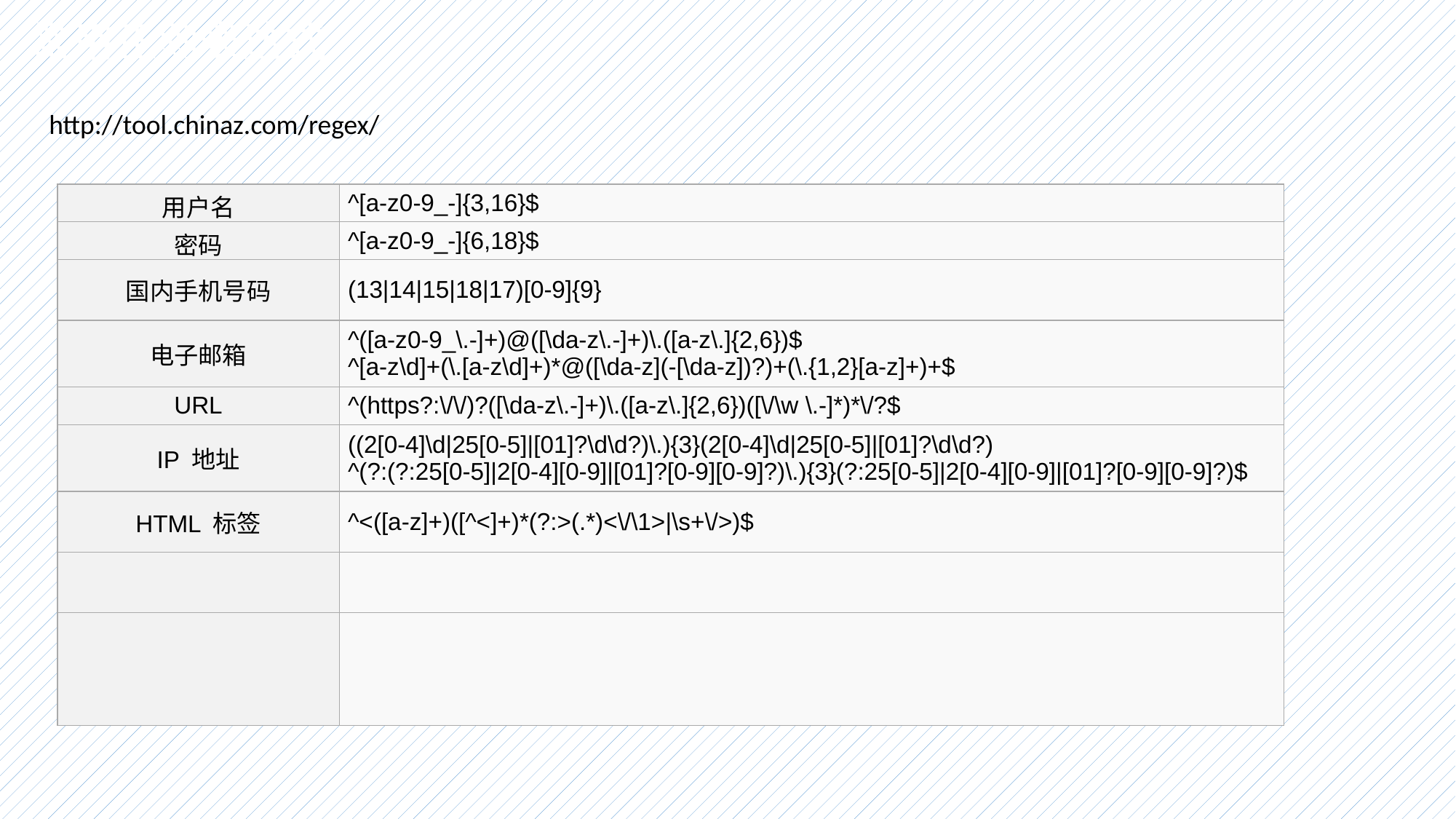

常用正则表达式
http://tool.chinaz.com/regex/
| 用户名 | ^[a-z0-9\_-]{3,16}$ |
| --- | --- |
| 密码 | ^[a-z0-9\_-]{6,18}$ |
| 国内手机号码 | (13|14|15|18|17)[0-9]{9} |
| 电子邮箱 | ^([a-z0-9\_\.-]+)@([\da-z\.-]+)\.([a-z\.]{2,6})$ ^[a-z\d]+(\.[a-z\d]+)\*@([\da-z](-[\da-z])?)+(\.{1,2}[a-z]+)+$ |
| URL | ^(https?:\/\/)?([\da-z\.-]+)\.([a-z\.]{2,6})([\/\w \.-]\*)\*\/?$ |
| IP 地址 | ((2[0-4]\d|25[0-5]|[01]?\d\d?)\.){3}(2[0-4]\d|25[0-5]|[01]?\d\d?) ^(?:(?:25[0-5]|2[0-4][0-9]|[01]?[0-9][0-9]?)\.){3}(?:25[0-5]|2[0-4][0-9]|[01]?[0-9][0-9]?)$ |
| HTML 标签 | ^<([a-z]+)([^<]+)\*(?:>(.\*)<\/\1>|\s+\/>)$ |
|  |  |
|  |  |